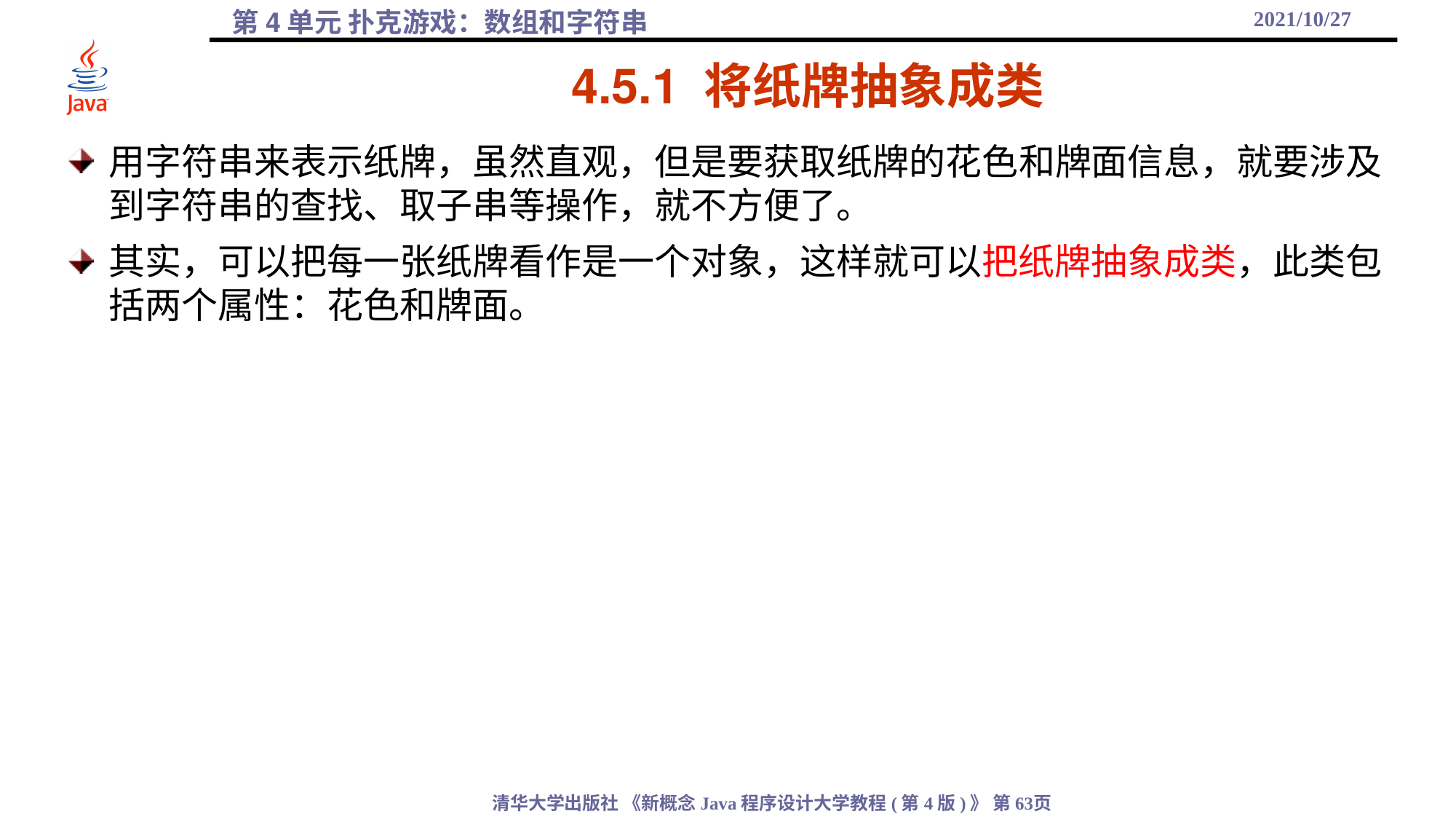

2021/10/27
# 4.5.1 将纸牌抽象成类
用字符串来表示纸牌，虽然直观，但是要获取纸牌的花色和牌面信息，就要涉及到字符串的查找、取子串等操作，就不方便了。
其实，可以把每一张纸牌看作是一个对象，这样就可以把纸牌抽象成类，此类包括两个属性：花色和牌面。